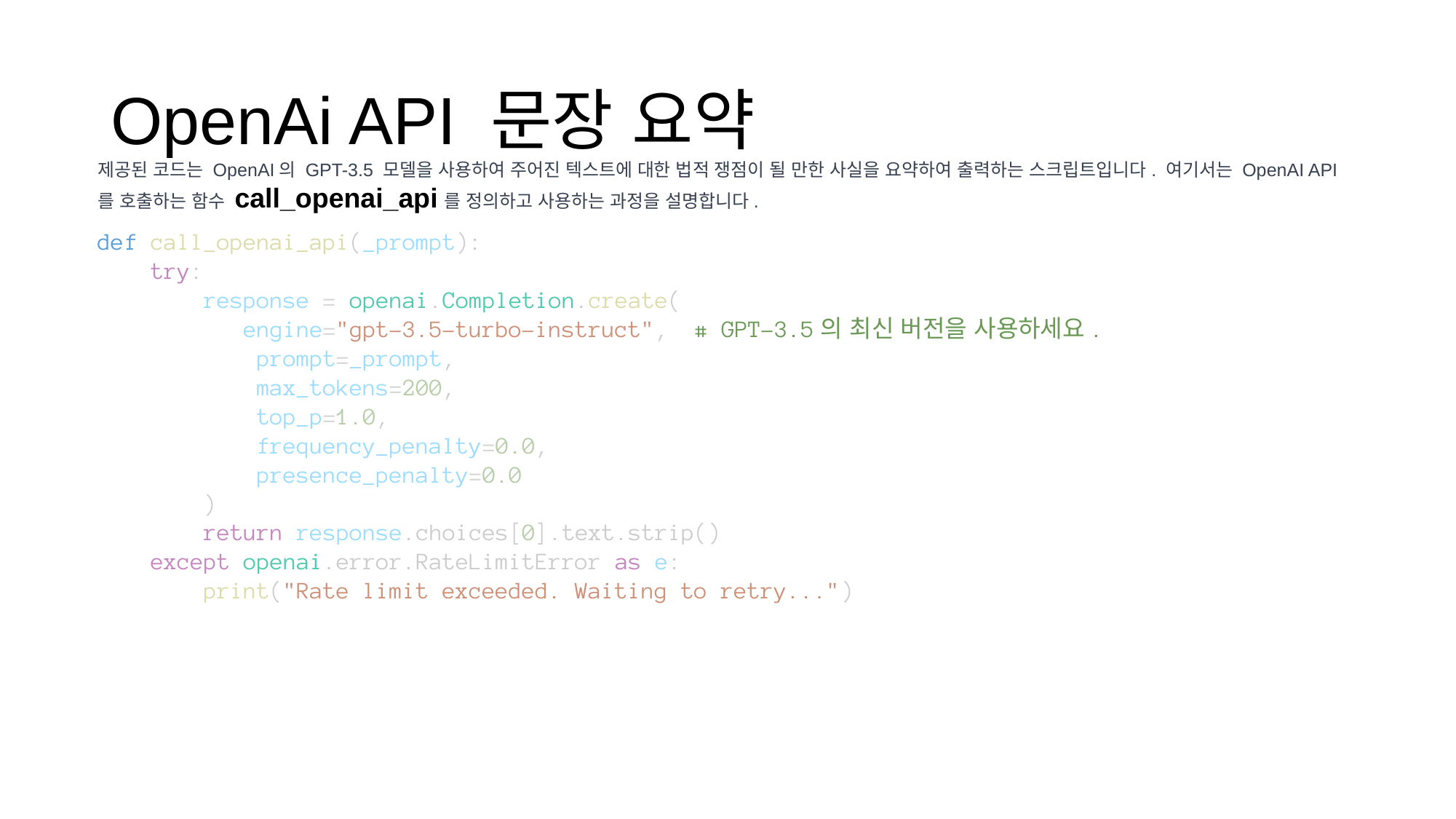

# OpenAi API 문장 요약
제공된 코드는 OpenAI의 GPT-3.5 모델을 사용하여 주어진 텍스트에 대한 법적 쟁점이 될 만한 사실을 요약하여 출력하는 스크립트입니다. 여기서는 OpenAI API를 호출하는 함수 call_openai_api를 정의하고 사용하는 과정을 설명합니다.
def call_openai_api(_prompt):
    try:
        response = openai.Completion.create(
           engine="gpt-3.5-turbo-instruct",  # GPT-3.5의 최신 버전을 사용하세요.
            prompt=_prompt,
            max_tokens=200,
            top_p=1.0,
            frequency_penalty=0.0,
            presence_penalty=0.0
        )
        return response.choices[0].text.strip()
    except openai.error.RateLimitError as e:
        print("Rate limit exceeded. Waiting to retry...")